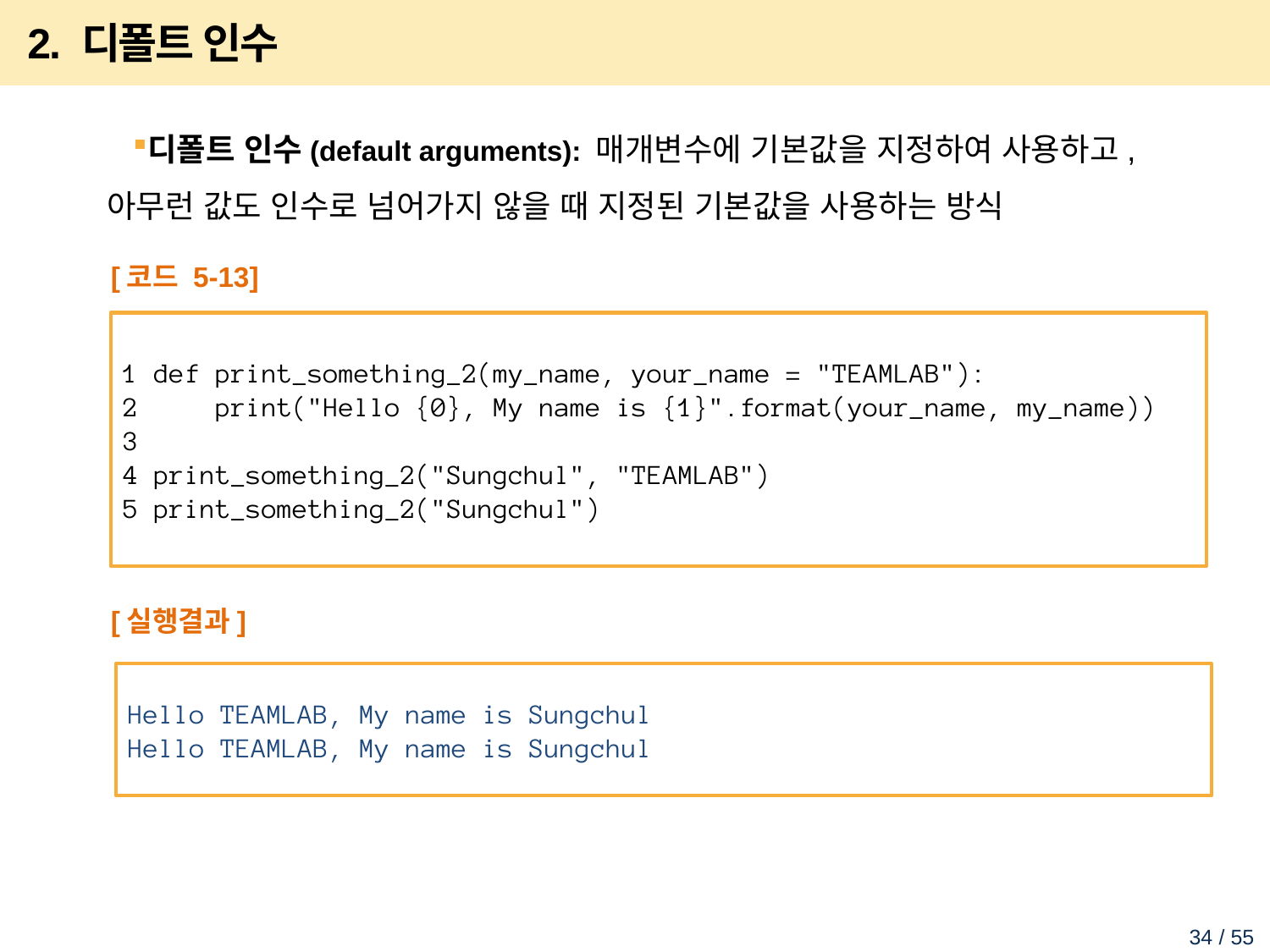

# 2. 디폴트 인수
디폴트 인수(default arguments): 매개변수에 기본값을 지정하여 사용하고, 아무런 값도 인수로 넘어가지 않을 때 지정된 기본값을 사용하는 방식
[코드 5-13]
1 def print_something_2(my_name, your_name = "TEAMLAB"):
2     print("Hello {0}, My name is {1}".format(your_name, my_name))
3
4 print_something_2("Sungchul", "TEAMLAB")
5 print_something_2("Sungchul")
[실행결과]
Hello TEAMLAB, My name is Sungchul
Hello TEAMLAB, My name is Sungchul